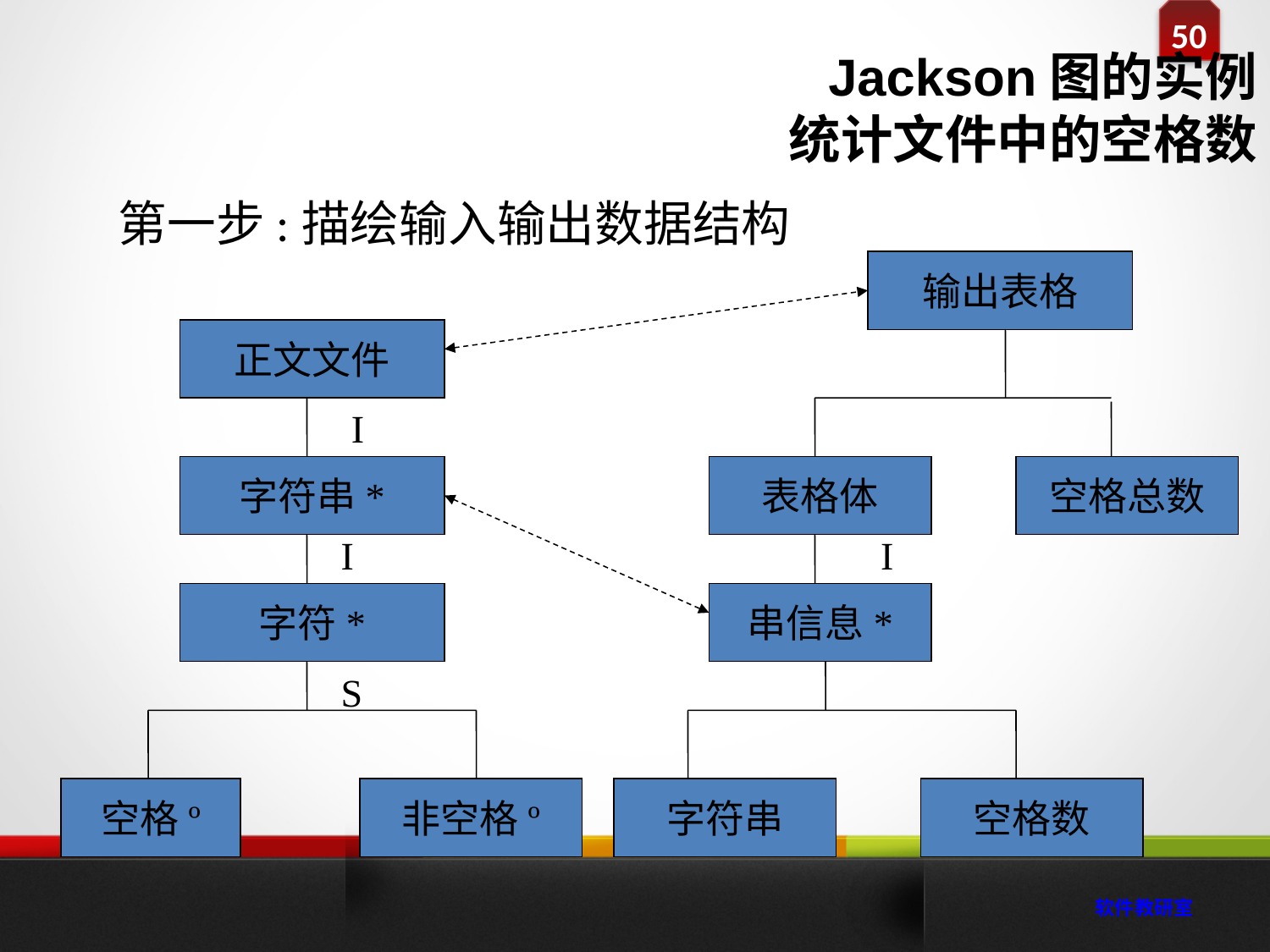

软件教研室
Jackson图的实例
统计文件中的空格数
第一步:描绘输入输出数据结构
输出表格

正文文件

I

字符串*
表格体
空格总数

I
I

字符*
串信息*

S

空格º
非空格º
字符串
空格数